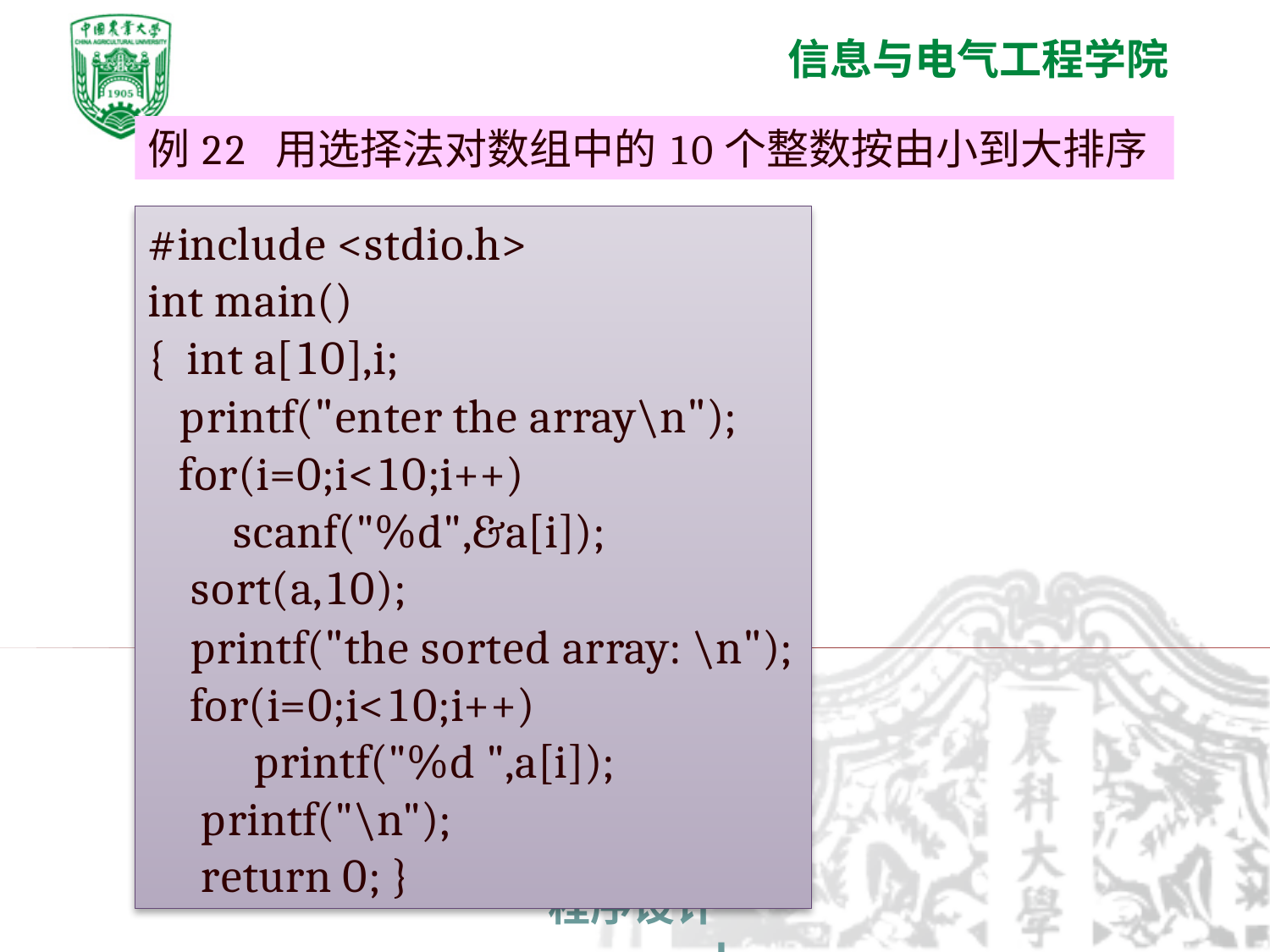

例22  用选择法对数组中的10个整数按由小到大排序
#include <stdio.h>
int main()
{  int a[10],i;
   printf("enter the array\n");
   for(i=0;i<10;i++)
        scanf("%d",&a[i]);
    sort(a,10);
    printf("the sorted array: \n");
    for(i=0;i<10;i++)
          printf("%d ",a[i]);
     printf("\n");
     return 0; }